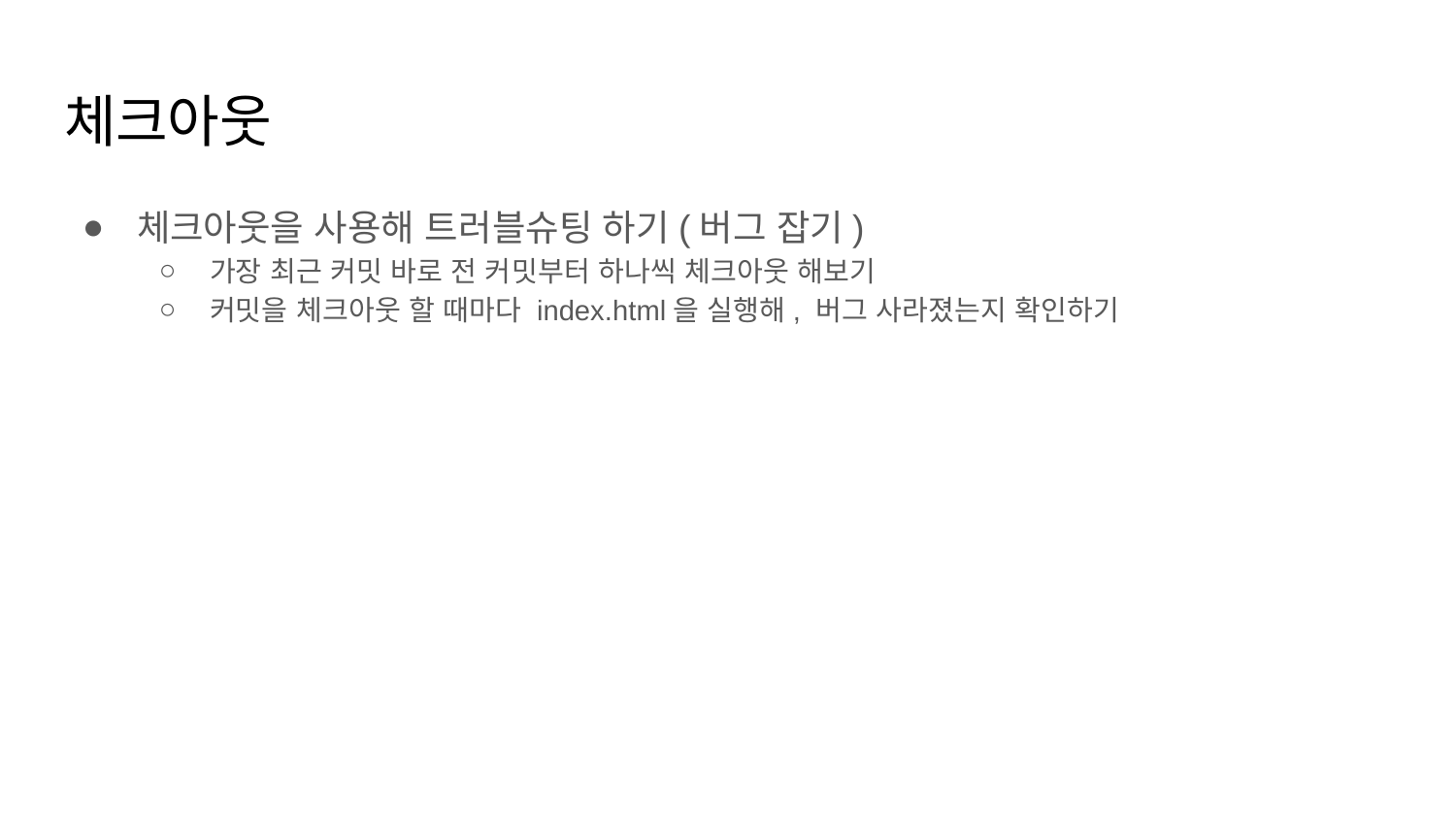

# 체크아웃
체크아웃을 사용해 트러블슈팅 하기(버그 잡기)
가장 최근 커밋 바로 전 커밋부터 하나씩 체크아웃 해보기
커밋을 체크아웃 할 때마다 index.html을 실행해, 버그 사라졌는지 확인하기